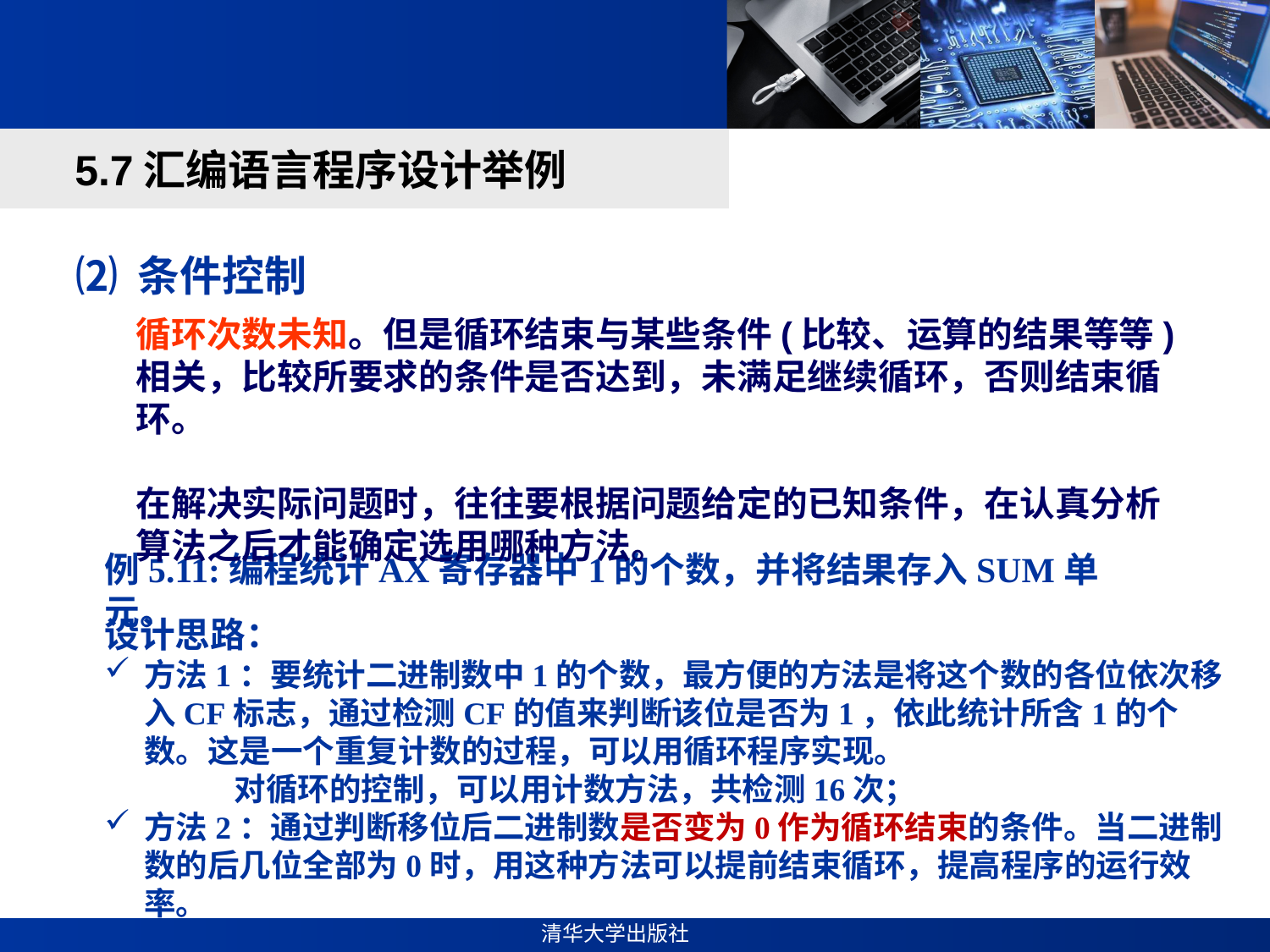

#
5.7汇编语言程序设计举例

⑵ 条件控制
循环次数未知。但是循环结束与某些条件(比较、运算的结果等等)相关，比较所要求的条件是否达到，未满足继续循环，否则结束循环。

在解决实际问题时，往往要根据问题给定的已知条件，在认真分析算法之后才能确定选用哪种方法。
例5.11:编程统计AX寄存器中1的个数，并将结果存入SUM单元。
设计思路：
方法1：要统计二进制数中1的个数，最方便的方法是将这个数的各位依次移入CF标志，通过检测CF的值来判断该位是否为1，依此统计所含1的个数。这是一个重复计数的过程，可以用循环程序实现。
                 对循环的控制，可以用计数方法，共检测16次；
方法2：通过判断移位后二进制数是否变为0作为循环结束的条件。当二进制数的后几位全部为0时，用这种方法可以提前结束循环，提高程序的运行效率。